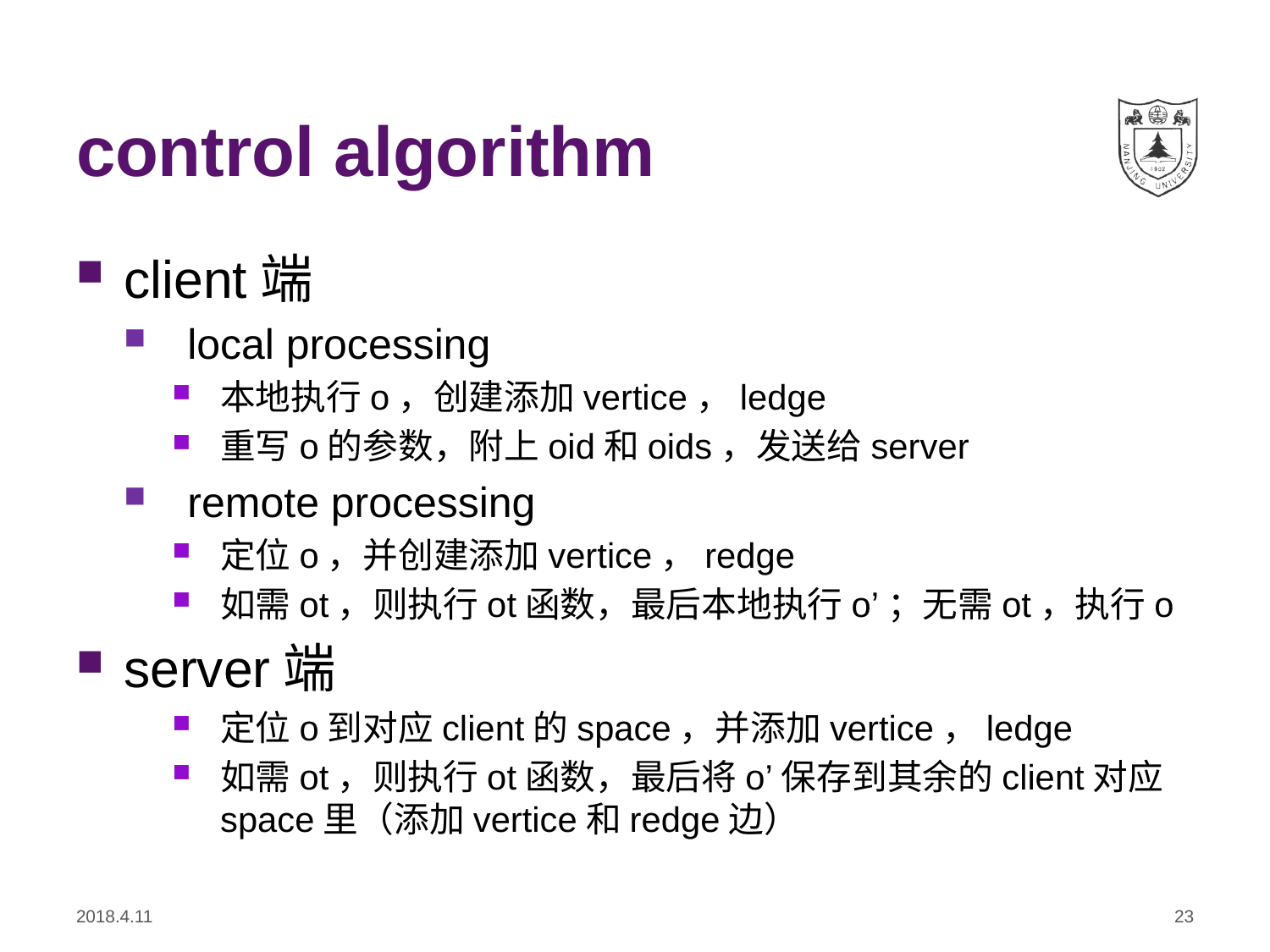

# control algorithm
client端
local processing
本地执行o，创建添加vertice，ledge
重写o的参数，附上oid和oids，发送给server
remote processing
定位o，并创建添加vertice，redge
如需ot，则执行ot函数，最后本地执行o’；无需ot，执行o
server端
定位o到对应client的space，并添加vertice，ledge
如需ot，则执行ot函数，最后将o’保存到其余的client对应space里（添加vertice和redge边）
2018.4.11

23